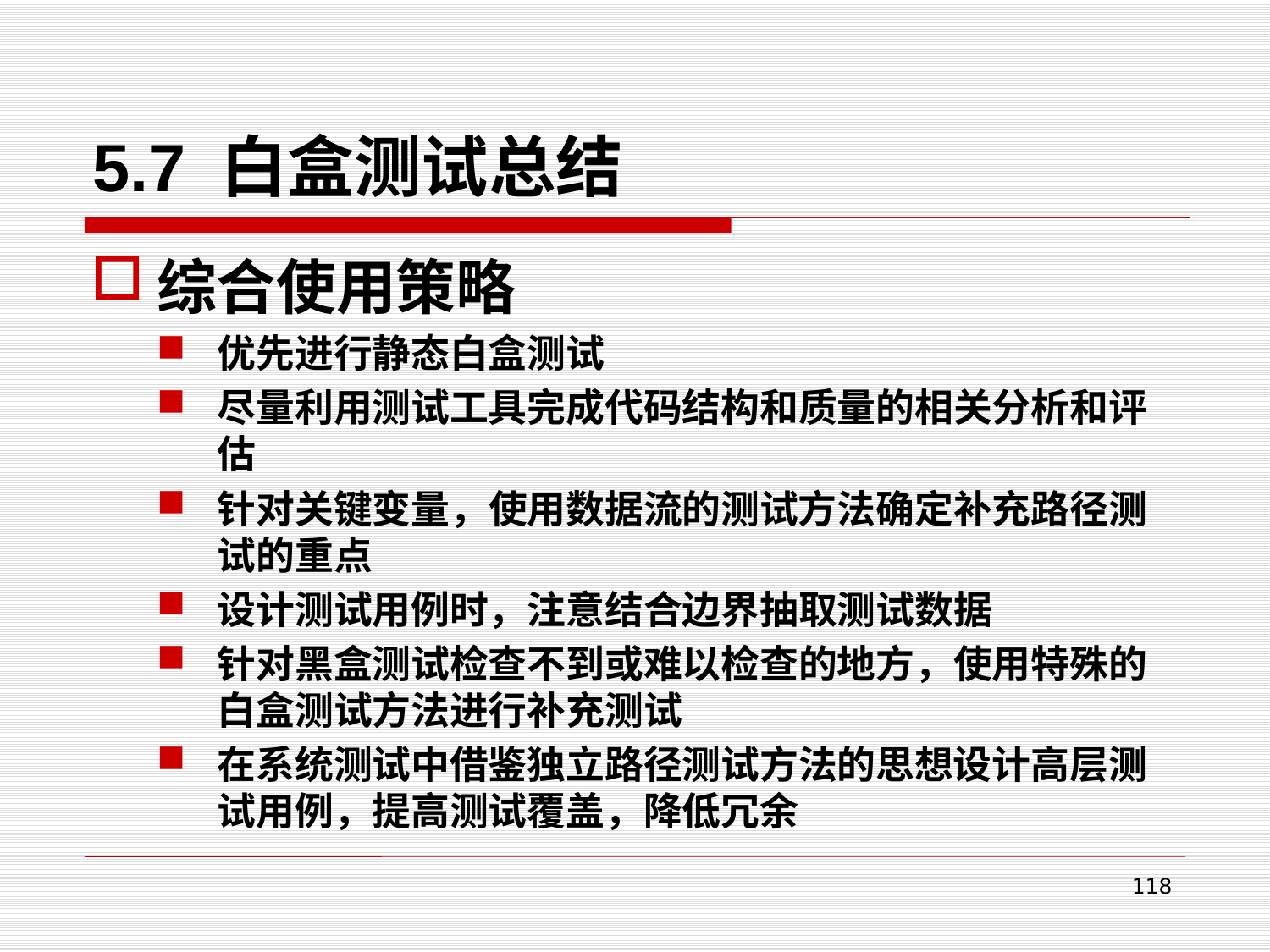

# 5.7 白盒测试总结
综合使用策略
优先进行静态白盒测试
尽量利用测试工具完成代码结构和质量的相关分析和评估
针对关键变量，使用数据流的测试方法确定补充路径测试的重点
设计测试用例时，注意结合边界抽取测试数据
针对黑盒测试检查不到或难以检查的地方，使用特殊的白盒测试方法进行补充测试
在系统测试中借鉴独立路径测试方法的思想设计高层测试用例，提高测试覆盖，降低冗余
118